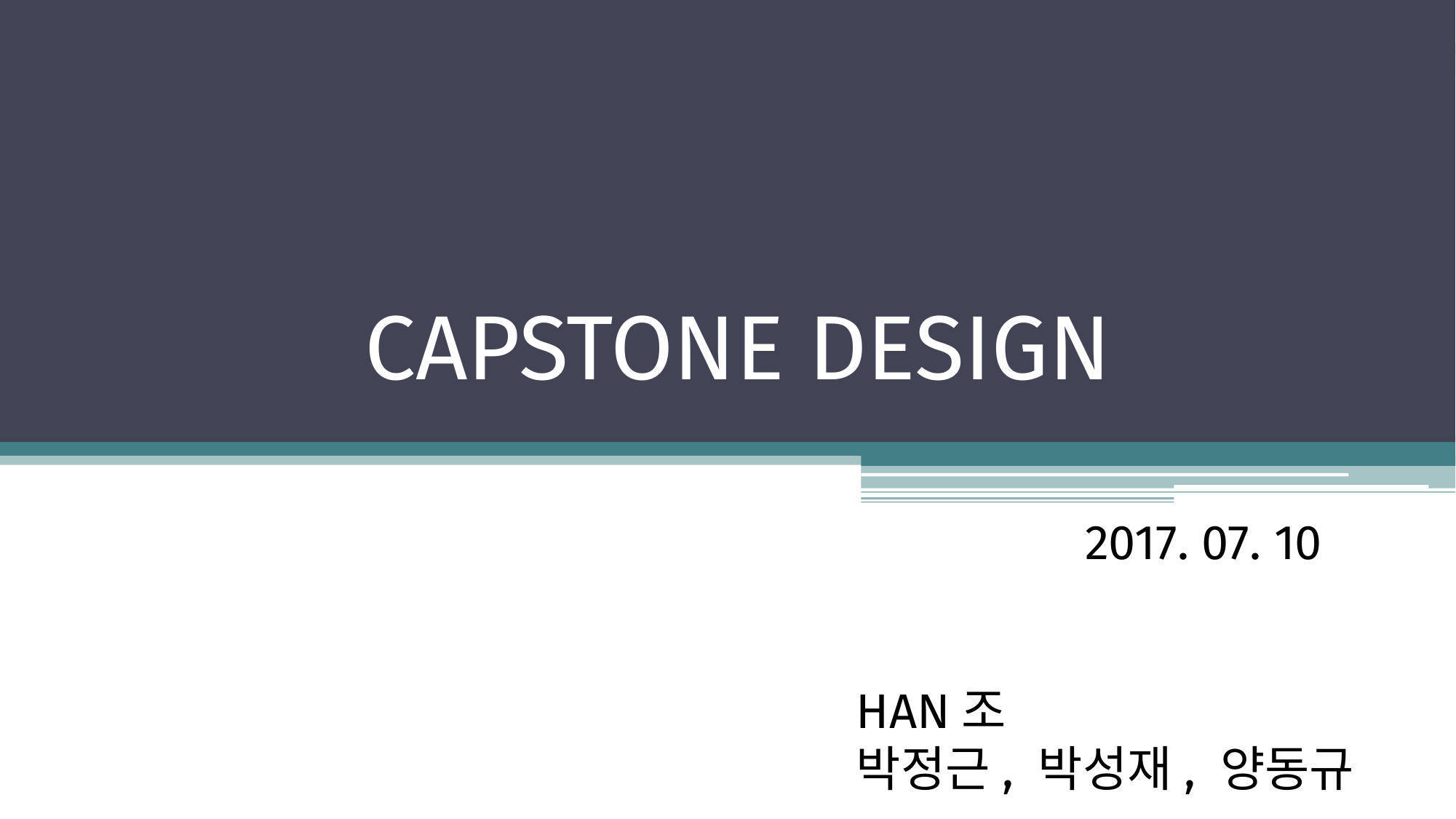

# CAPSTONE DESIGN
2017. 07. 10
HAN조
박정근, 박성재, 양동규